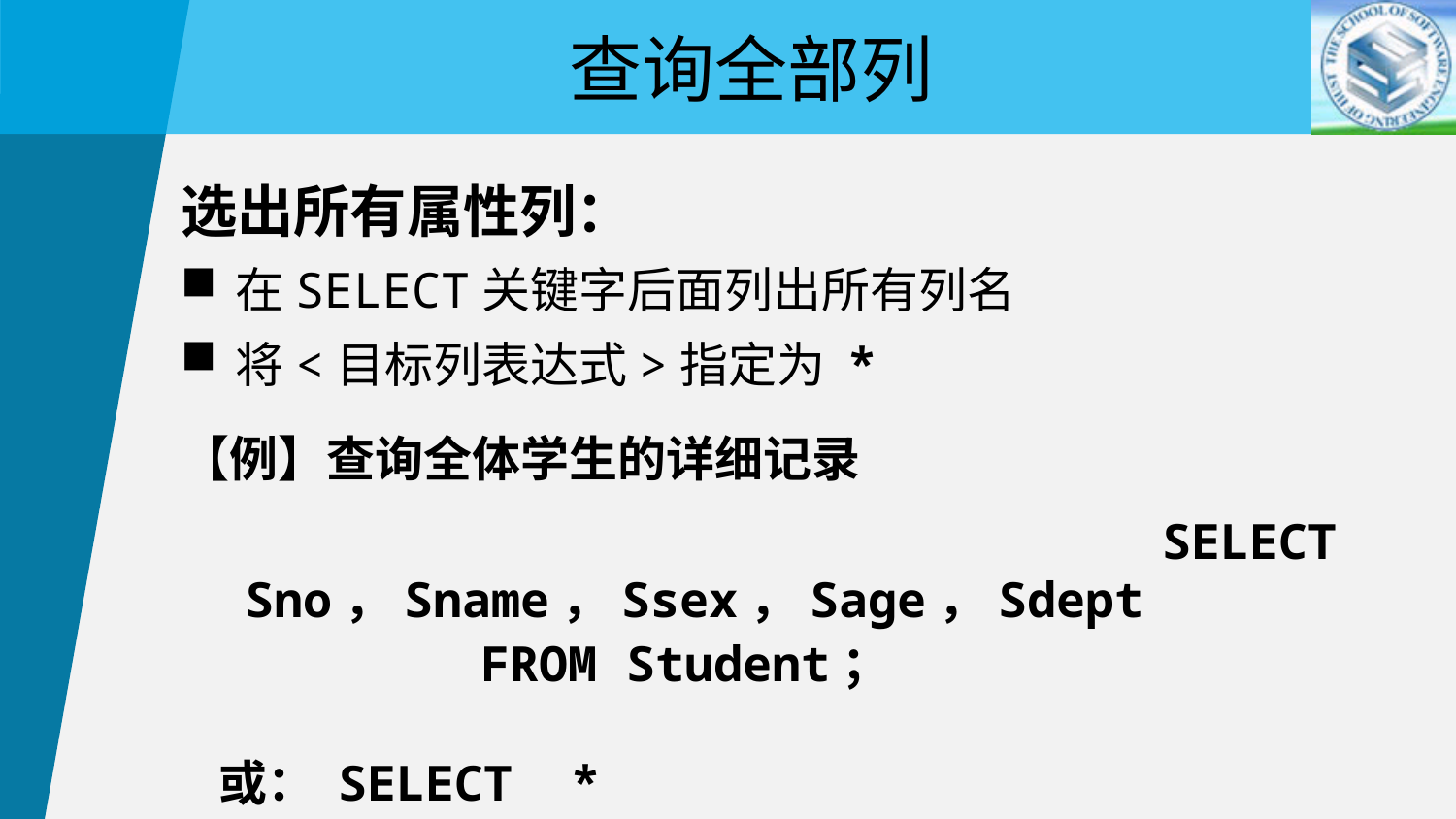

查询全部列
选出所有属性列：
在SELECT关键字后面列出所有列名
将<目标列表达式>指定为 *
【例】查询全体学生的详细记录
         SELECT  Sno，Sname，Ssex，Sage，Sdept
         FROM Student；
或： SELECT  *
        FROM Student；